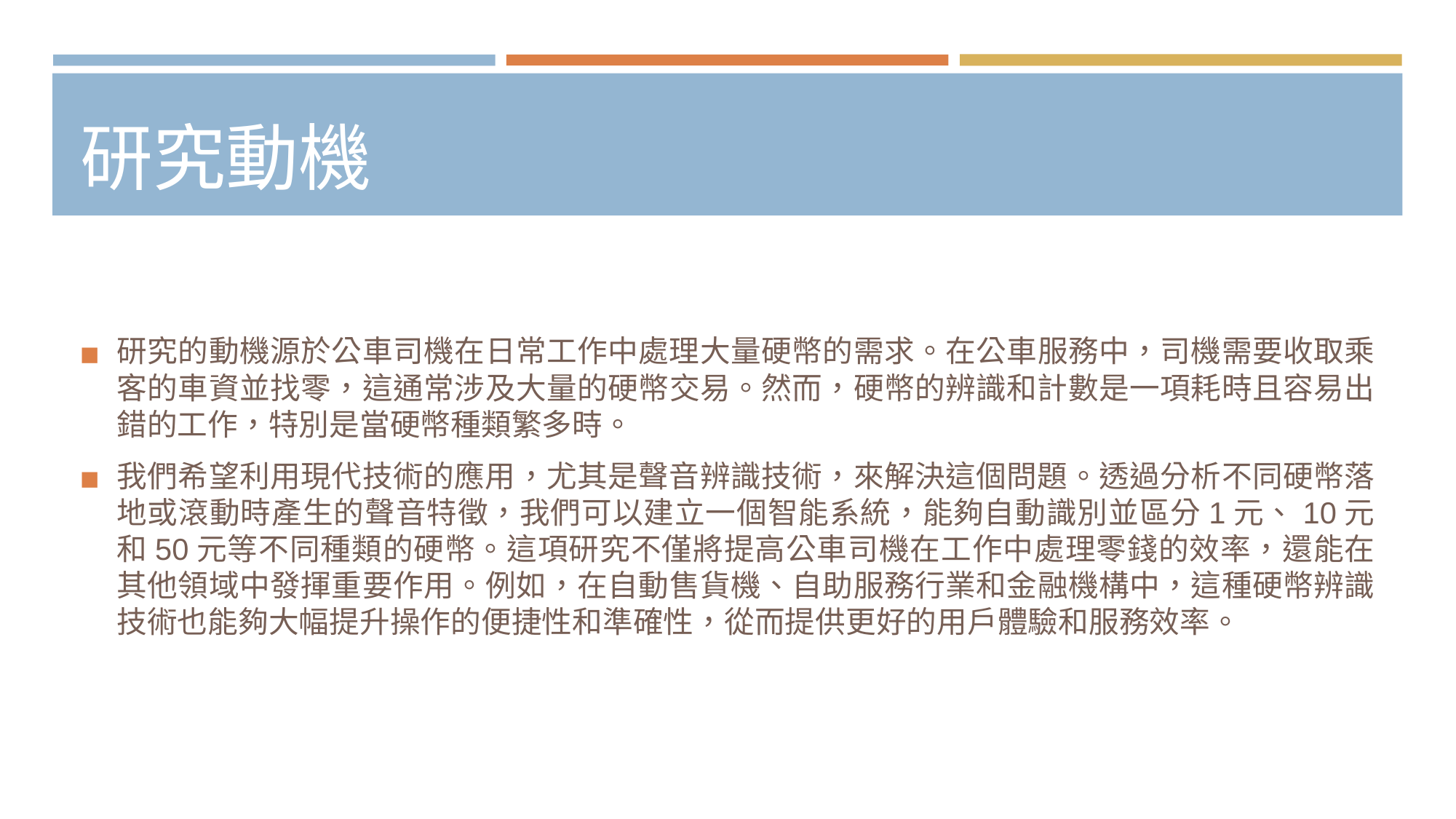

# 研究動機
研究的動機源於公車司機在日常工作中處理大量硬幣的需求。在公車服務中，司機需要收取乘客的車資並找零，這通常涉及大量的硬幣交易。然而，硬幣的辨識和計數是一項耗時且容易出錯的工作，特別是當硬幣種類繁多時。
我們希望利用現代技術的應用，尤其是聲音辨識技術，來解決這個問題。透過分析不同硬幣落地或滾動時產生的聲音特徵，我們可以建立一個智能系統，能夠自動識別並區分1元、10元和50元等不同種類的硬幣。這項研究不僅將提高公車司機在工作中處理零錢的效率，還能在其他領域中發揮重要作用。例如，在自動售貨機、自助服務行業和金融機構中，這種硬幣辨識技術也能夠大幅提升操作的便捷性和準確性，從而提供更好的用戶體驗和服務效率。